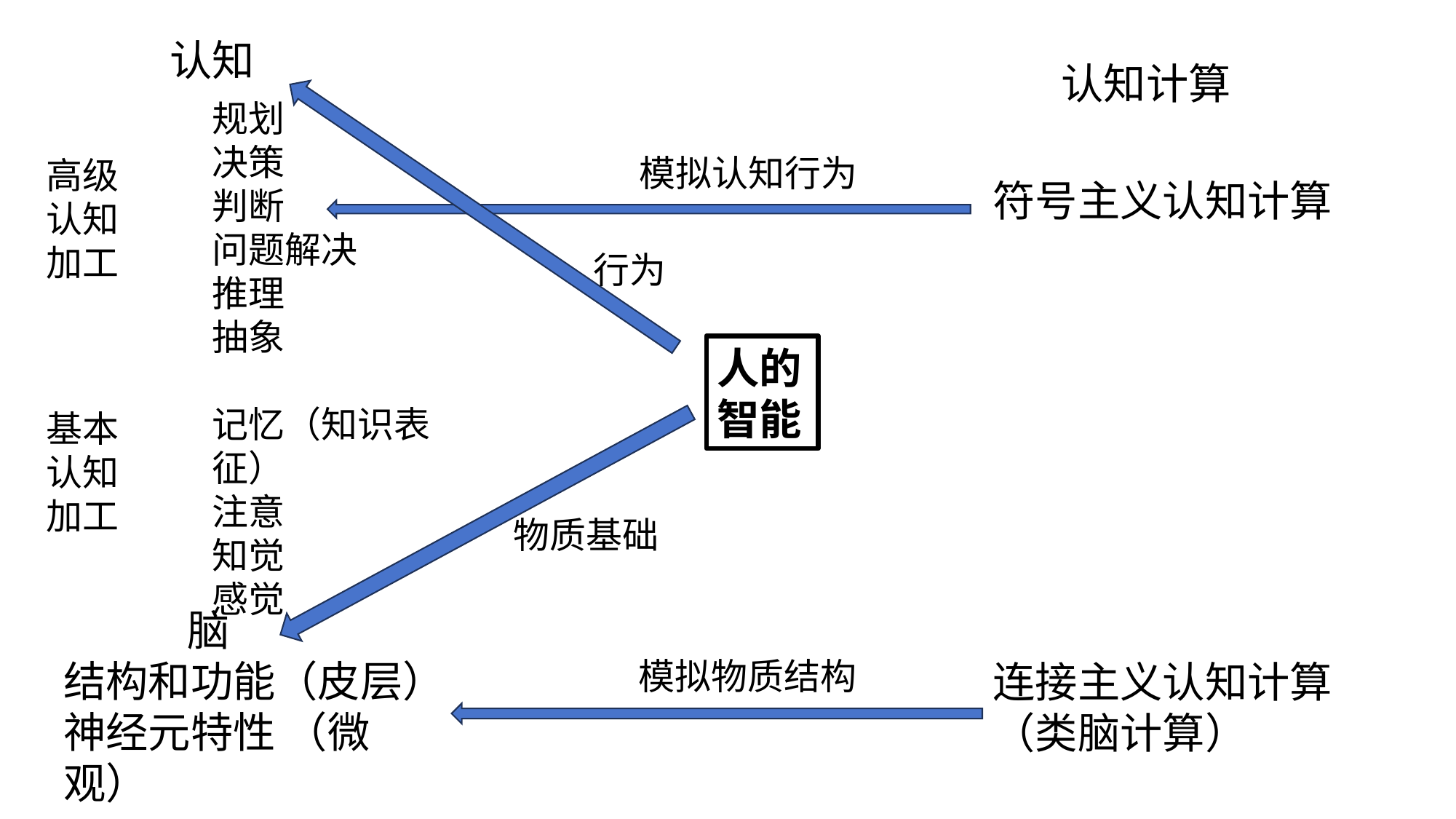

认知
认知计算
规划
决策
判断
问题解决
推理
抽象

记忆（知识表征）
注意
知觉
感觉
模拟认知行为
高级认知加工
符号主义认知计算

行为
人的智能
基本认知加工
物质基础

            脑
结构和功能（皮层）
神经元特性 （微观）
模拟物质结构
连接主义认知计算
（类脑计算）